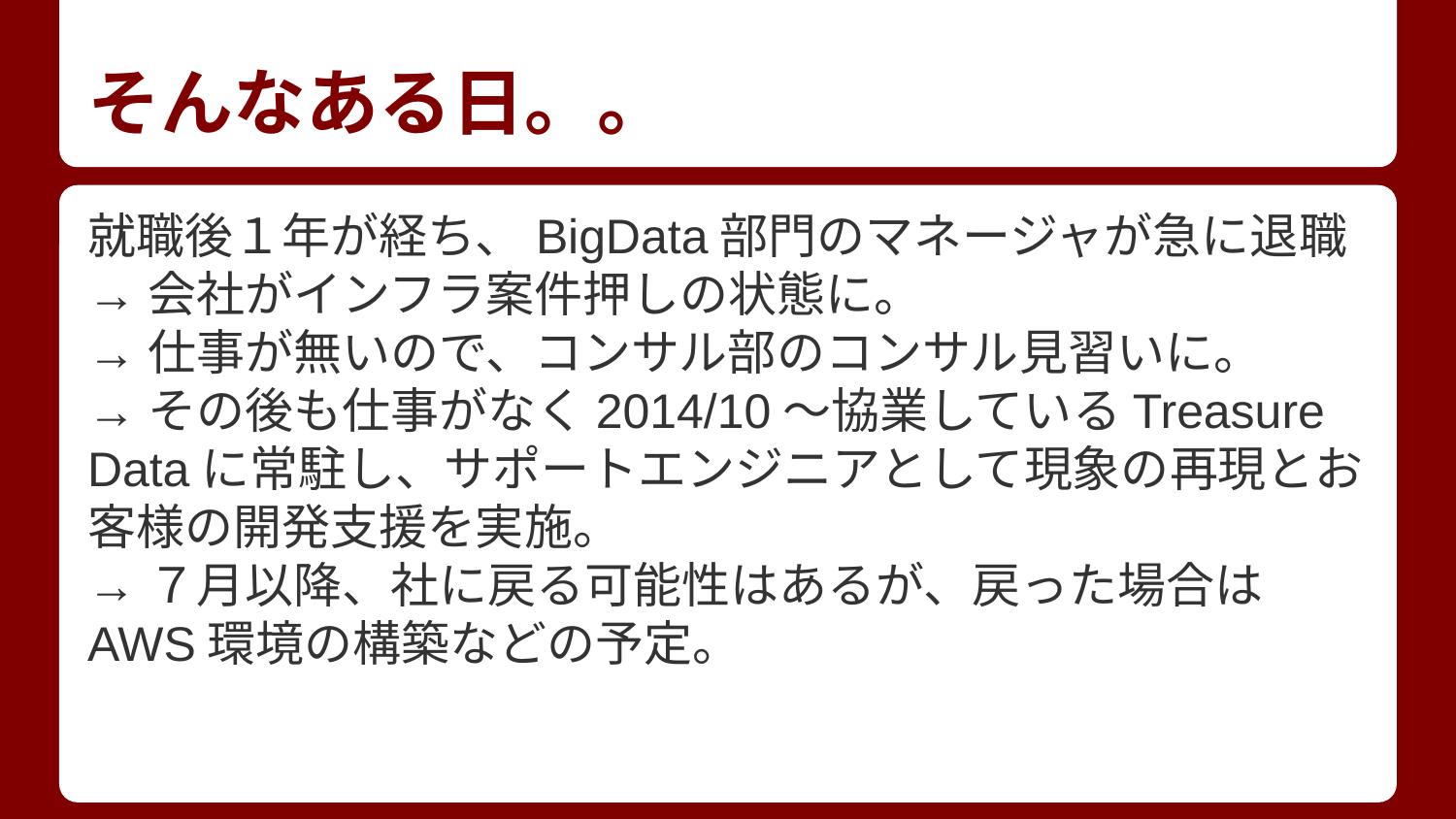

# そんなある日。。
就職後１年が経ち、BigData部門のマネージャが急に退職
→会社がインフラ案件押しの状態に。
→仕事が無いので、コンサル部のコンサル見習いに。
→その後も仕事がなく2014/10〜協業しているTreasure Dataに常駐し、サポートエンジニアとして現象の再現とお客様の開発支援を実施。
→７月以降、社に戻る可能性はあるが、戻った場合はAWS環境の構築などの予定。